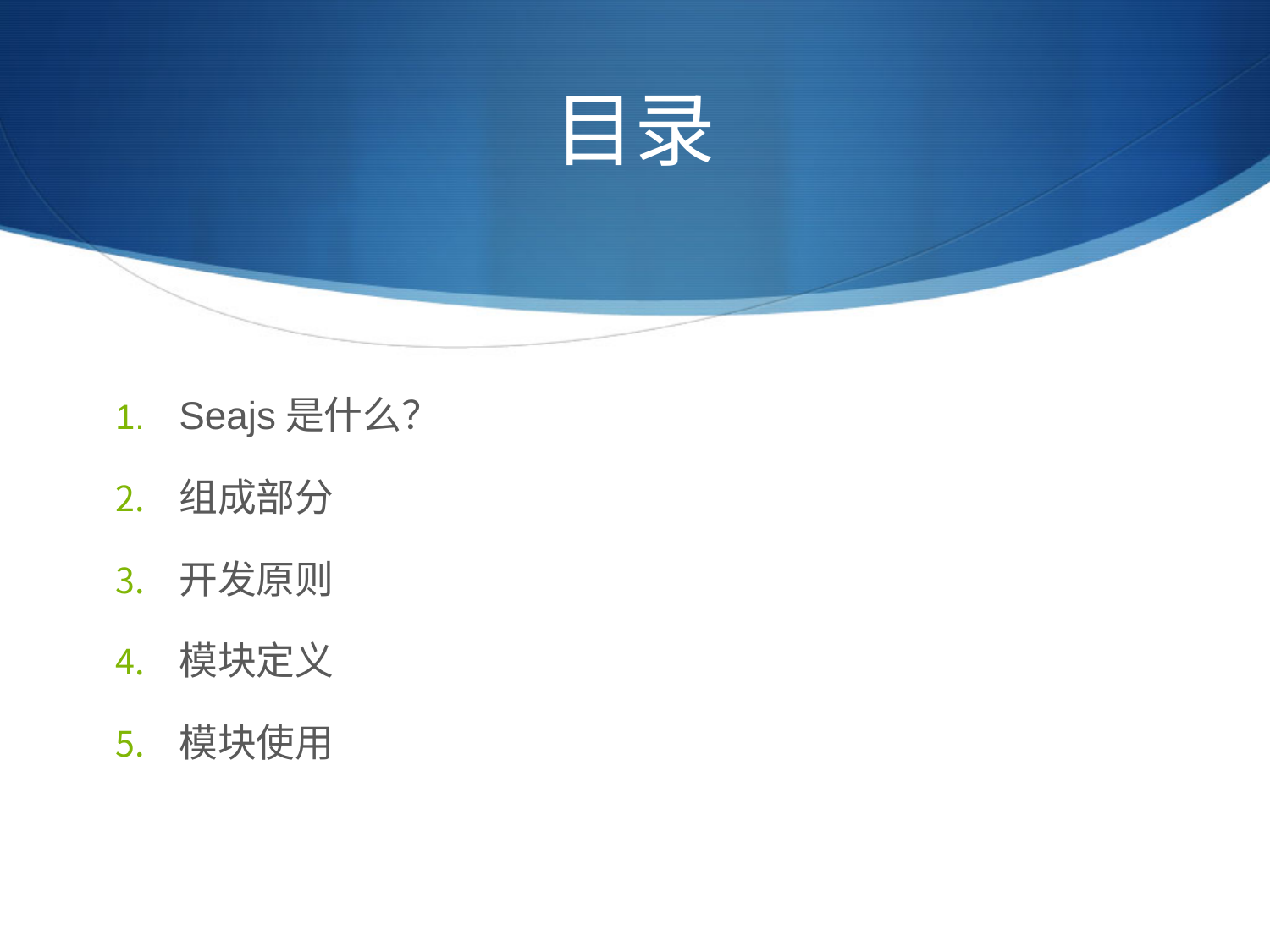

# 目录
Seajs是什么？
组成部分
开发原则
模块定义
模块使用